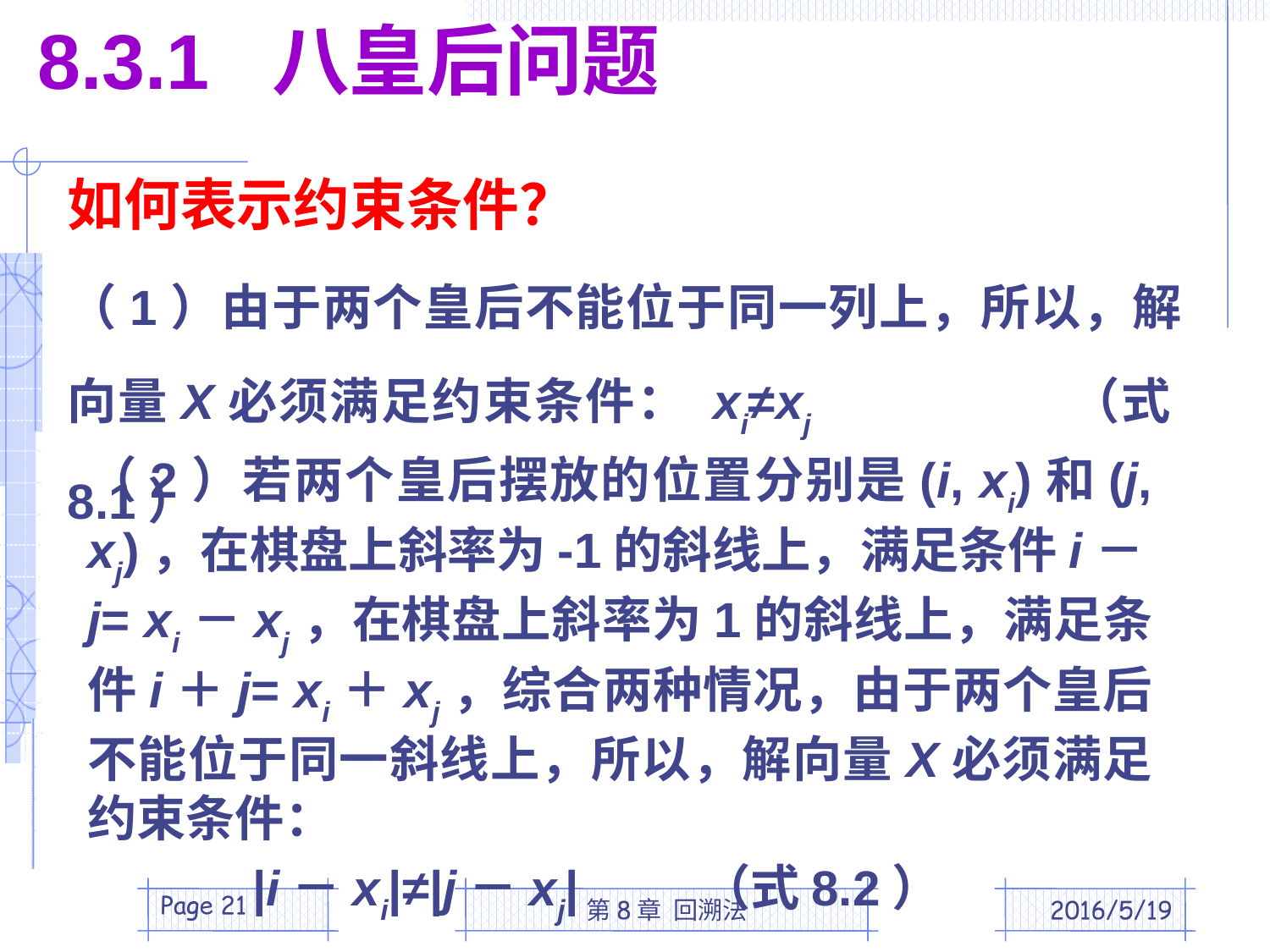

8.3.1  八皇后问题
如何表示约束条件？
（1）由于两个皇后不能位于同一列上，所以，解向量X必须满足约束条件： xi≠xj                         （式8.1）
（2）若两个皇后摆放的位置分别是(i, xi)和(j, xj)，在棋盘上斜率为-1的斜线上，满足条件i－j= xi－xj，在棋盘上斜率为1的斜线上，满足条件i＋j= xi＋xj，综合两种情况，由于两个皇后不能位于同一斜线上，所以，解向量X必须满足约束条件：
            |i－xi|≠|j－xj|        （式8.2）
Page 21
第8章  回溯法
2016/5/19